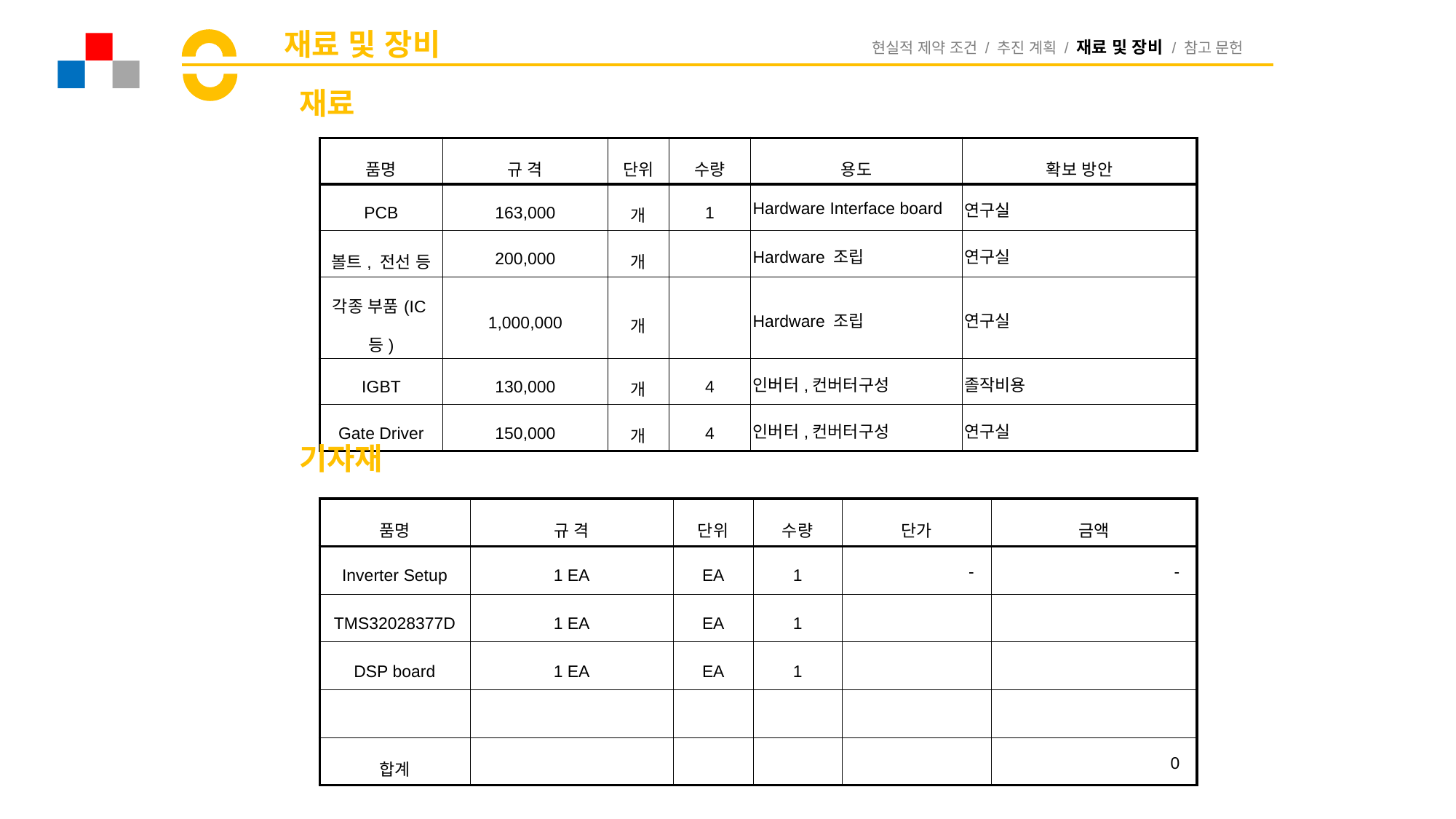

# 재료 및 장비
현실적 제약 조건 / 추진 계획 / 재료 및 장비 / 참고 문헌

재료
| 품명 | 규 격 | 단위 | 수량 | 용도 | 확보 방안 |
| --- | --- | --- | --- | --- | --- |
| PCB | 163,000 | 개 | 1 | Hardware Interface board | 연구실 |
| 볼트, 전선 등 | 200,000 | 개 |  | Hardware 조립 | 연구실 |
| 각종 부품(IC등) | 1,000,000 | 개 |  | Hardware 조립 | 연구실 |
| IGBT | 130,000 | 개 | 4 | 인버터,컨버터구성 | 졸작비용 |
| Gate Driver | 150,000 | 개 | 4 | 인버터,컨버터구성 | 연구실 |
기자재
| 품명 | 규 격 | 단위 | 수량 | 단가 | 금액 |
| --- | --- | --- | --- | --- | --- |
| Inverter Setup | 1 EA | EA | 1 | - | - |
| TMS32028377D | 1 EA | EA | 1 |  |  |
| DSP board | 1 EA | EA | 1 |  |  |
|  |  |  |  |  |  |
| 합계 |  |  |  |  | 0 |